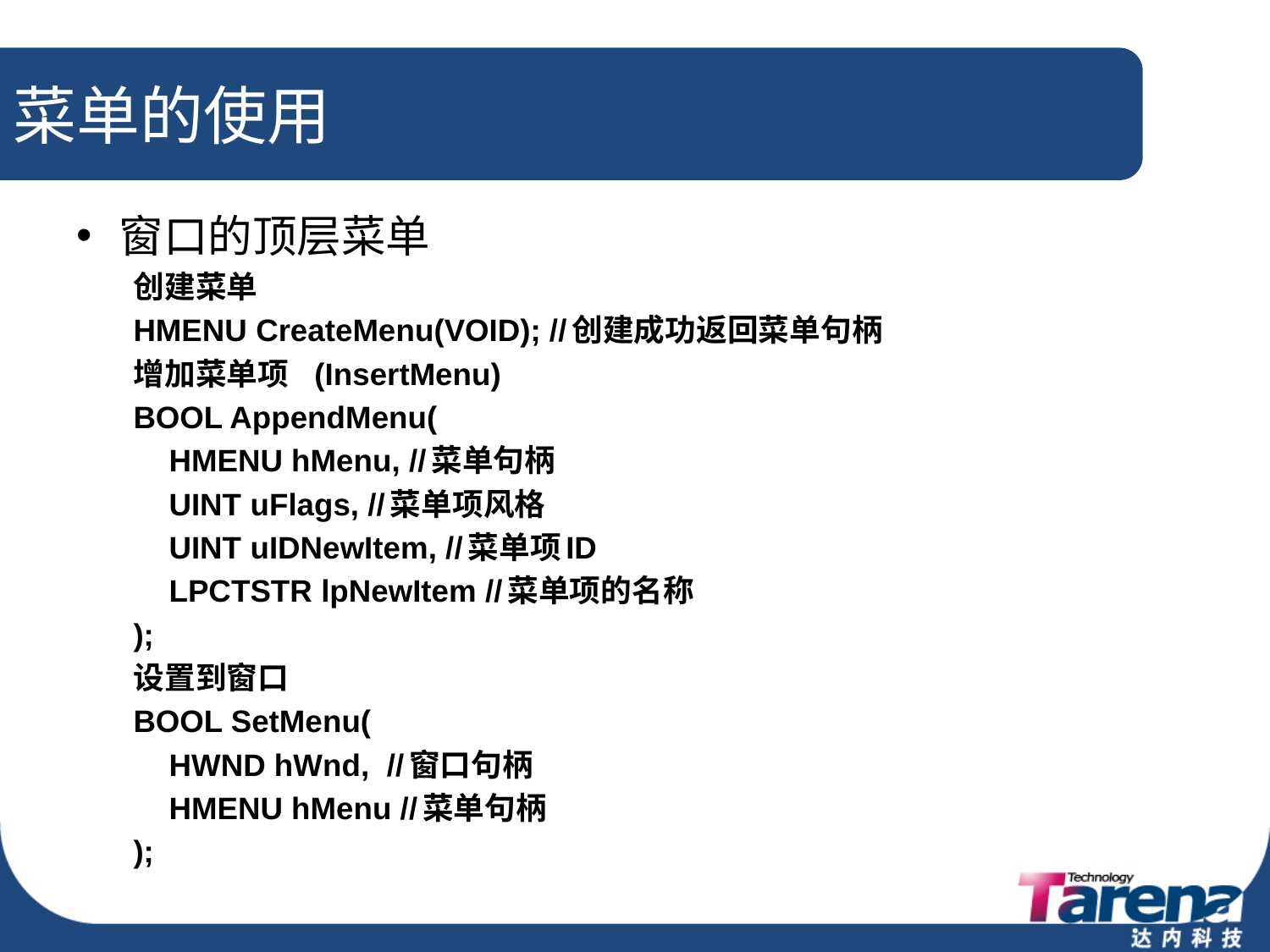

# 菜单的使用
窗口的顶层菜单
创建菜单
HMENU CreateMenu(VOID); //创建成功返回菜单句柄
增加菜单项   (InsertMenu)
BOOL AppendMenu(
	HMENU hMenu, //菜单句柄
	UINT uFlags, //菜单项风格
	UINT uIDNewItem, //菜单项ID
	LPCTSTR lpNewItem //菜单项的名称
);
设置到窗口
BOOL SetMenu(
	HWND hWnd,  //窗口句柄
	HMENU hMenu //菜单句柄
);